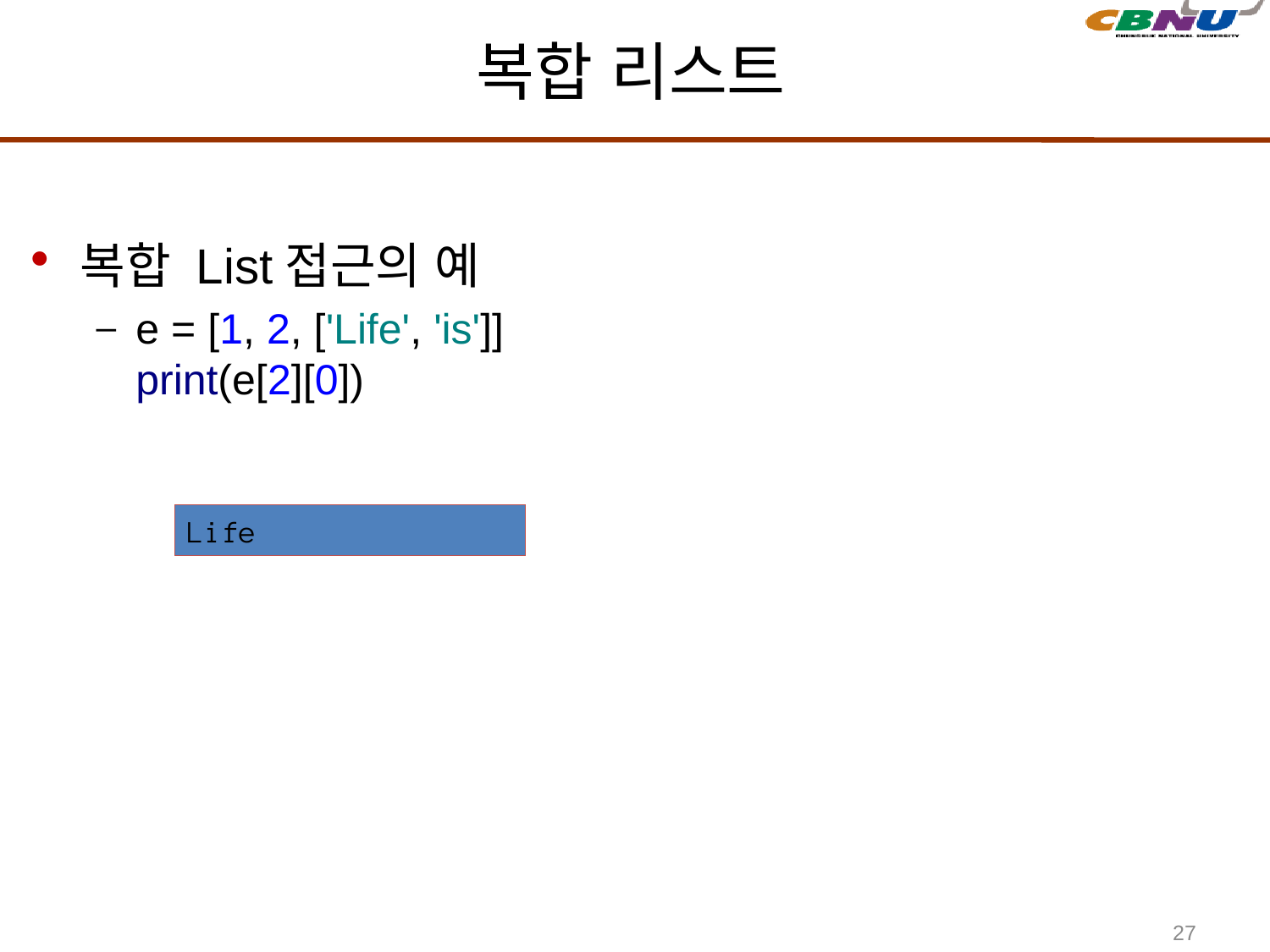

# 복합 리스트

복합 List접근의 예
e = [1, 2, ['Life', 'is']]
print(e[2][0])

Life
27